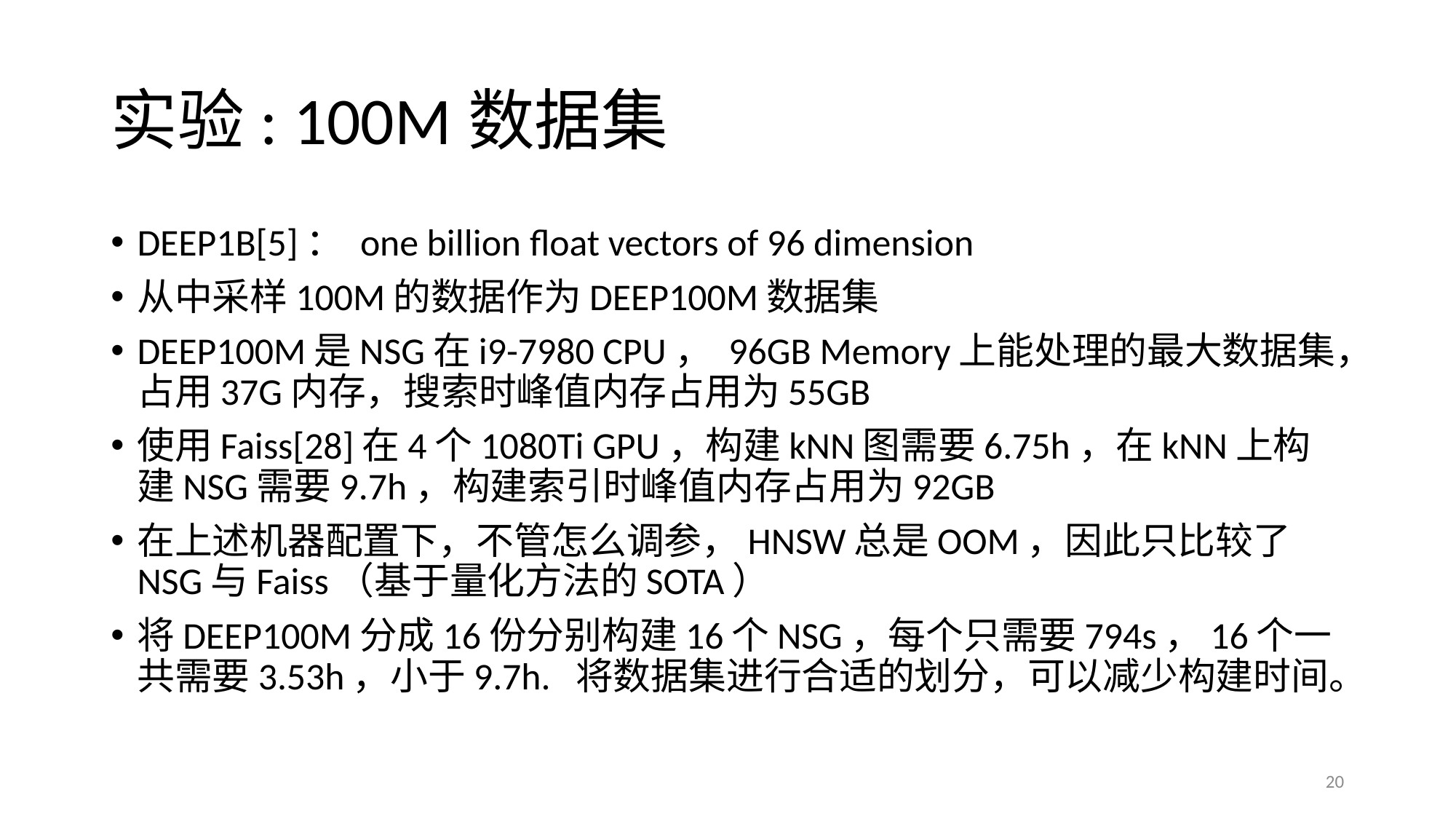

# 实验: 100M数据集
DEEP1B[5]： one billion float vectors of 96 dimension
从中采样100M的数据作为DEEP100M数据集
DEEP100M是NSG在i9-7980 CPU， 96GB Memory上能处理的最大数据集，占用37G内存，搜索时峰值内存占用为55GB
使用Faiss[28]在4个1080Ti GPU，构建kNN图需要6.75h，在kNN上构建NSG需要9.7h，构建索引时峰值内存占用为92GB
在上述机器配置下，不管怎么调参，HNSW总是OOM，因此只比较了NSG与Faiss（基于量化方法的SOTA）
将DEEP100M分成16份分别构建16个NSG，每个只需要794s，16个一共需要3.53h，小于9.7h.  将数据集进行合适的划分，可以减少构建时间。
20